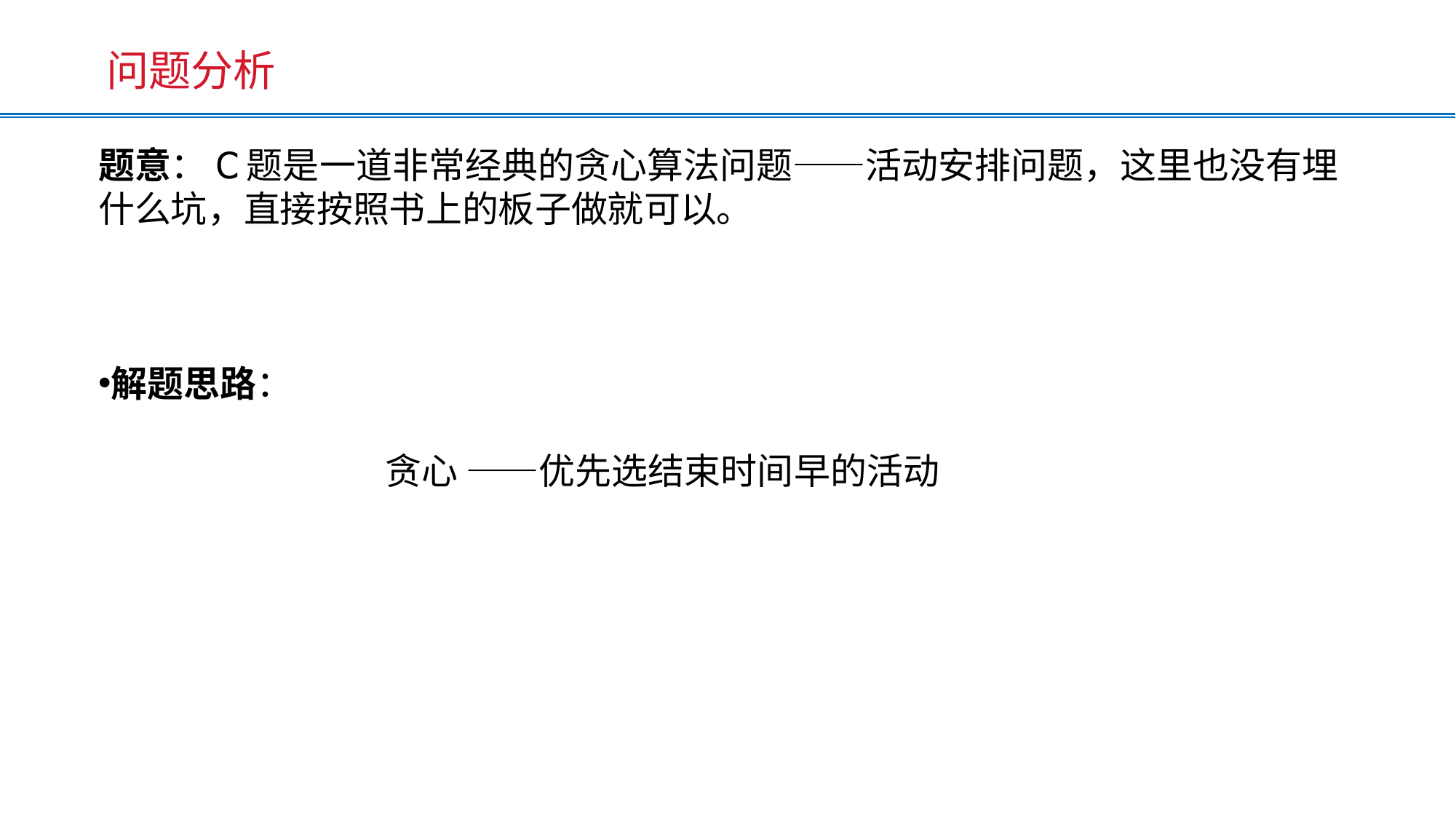

问题分析
题意：C题是一道非常经典的贪心算法问题——活动安排问题，这里也没有埋什么坑，直接按照书上的板子做就可以。

解题思路：

                                  贪心 ——优先选结束时间早的活动